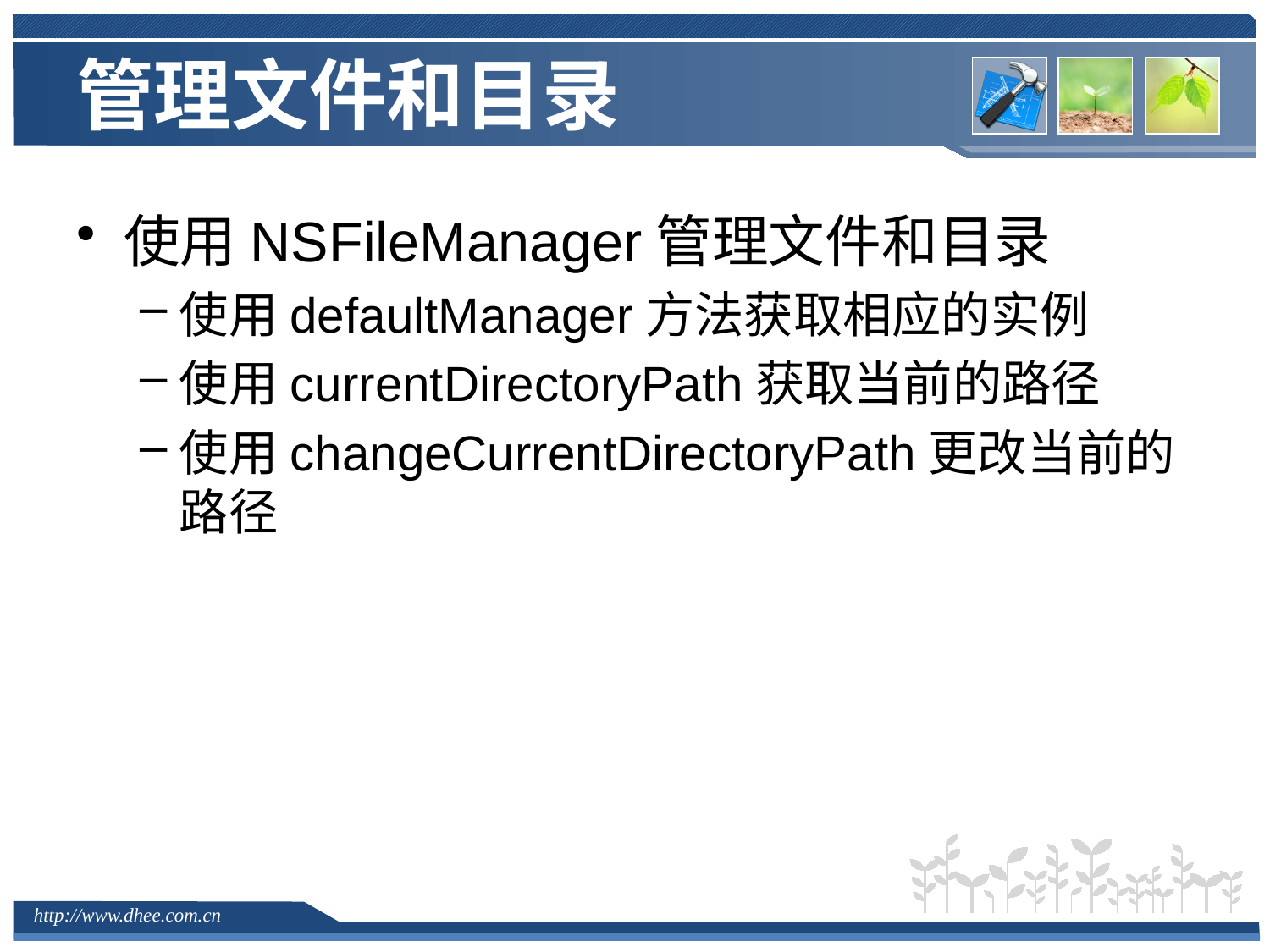

# 管理文件和目录
使用NSFileManager管理文件和目录
使用defaultManager方法获取相应的实例
使用currentDirectoryPath获取当前的路径
使用changeCurrentDirectoryPath更改当前的路径